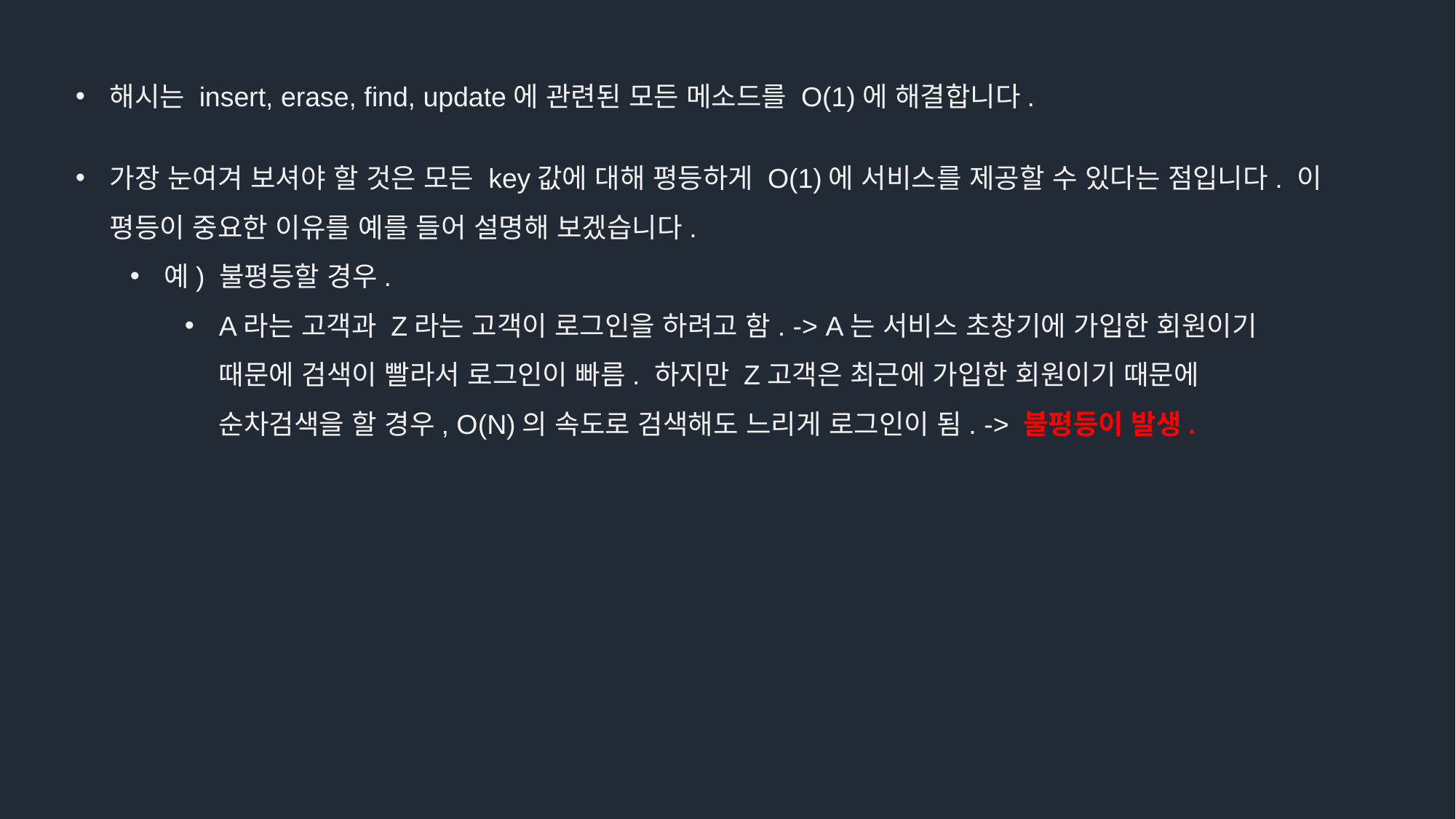

해시는 insert, erase, find, update에 관련된 모든 메소드를 O(1)에 해결합니다.

가장 눈여겨 보셔야 할 것은 모든 key값에 대해 평등하게 O(1)에 서비스를 제공할 수 있다는 점입니다. 이 평등이 중요한 이유를 예를 들어 설명해 보겠습니다.
예) 불평등할 경우.
A라는 고객과 Z라는 고객이 로그인을 하려고 함. -> A는 서비스 초창기에 가입한 회원이기 때문에 검색이 빨라서 로그인이 빠름. 하지만 Z고객은 최근에 가입한 회원이기 때문에 순차검색을 할 경우, O(N)의 속도로 검색해도 느리게 로그인이 됨. -> 불평등이 발생.